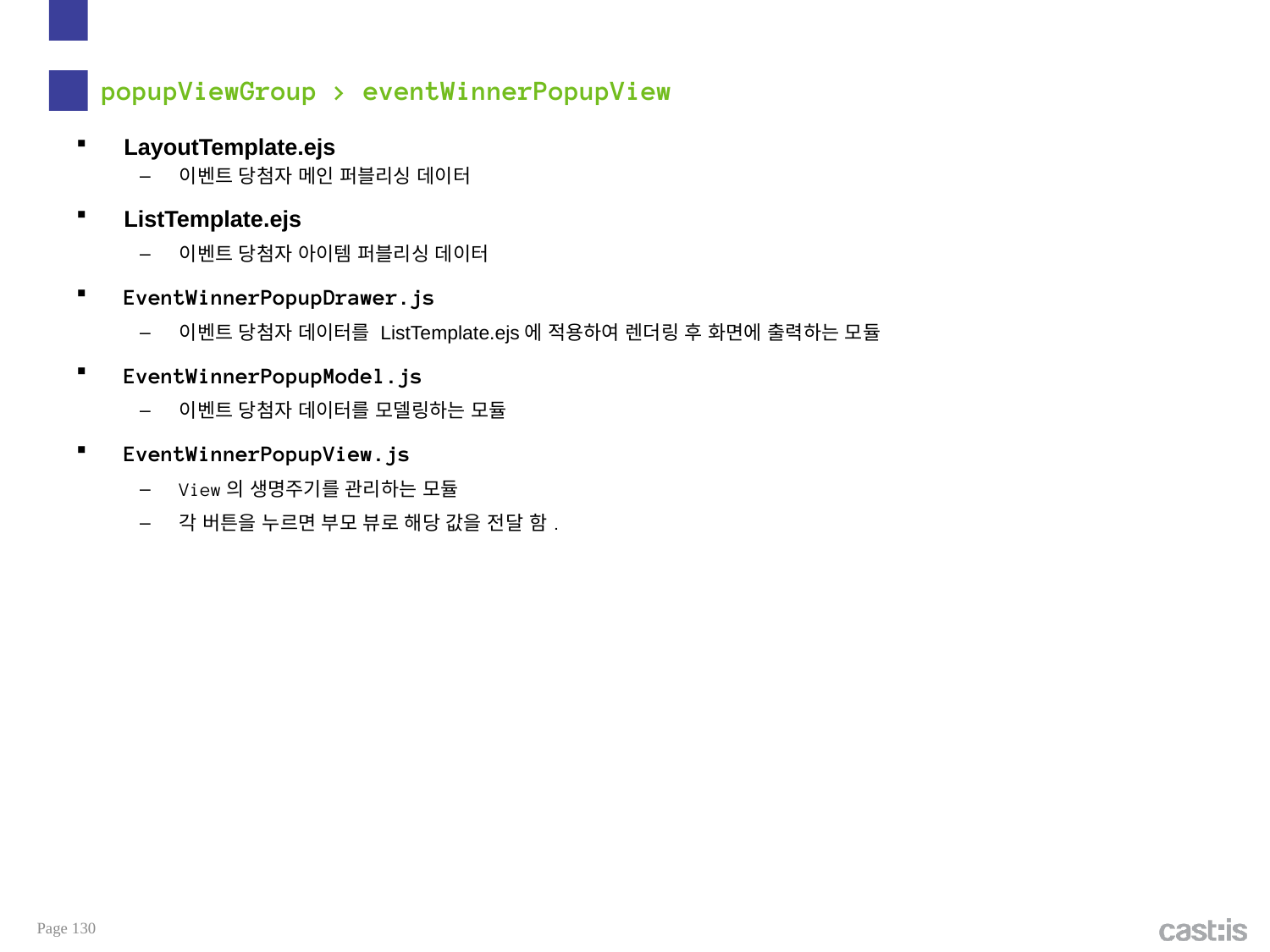

# popupViewGroup > eventWinnerPopupView
LayoutTemplate.ejs
이벤트 당첨자 메인 퍼블리싱 데이터

ListTemplate.ejs
이벤트 당첨자 아이템 퍼블리싱 데이터

EventWinnerPopupDrawer.js
이벤트 당첨자 데이터를 ListTemplate.ejs에 적용하여 렌더링 후 화면에 출력하는 모듈

EventWinnerPopupModel.js
이벤트 당첨자 데이터를 모델링하는 모듈

EventWinnerPopupView.js
View의 생명주기를 관리하는 모듈
각 버튼을 누르면 부모 뷰로 해당 값을 전달 함.

Page 130